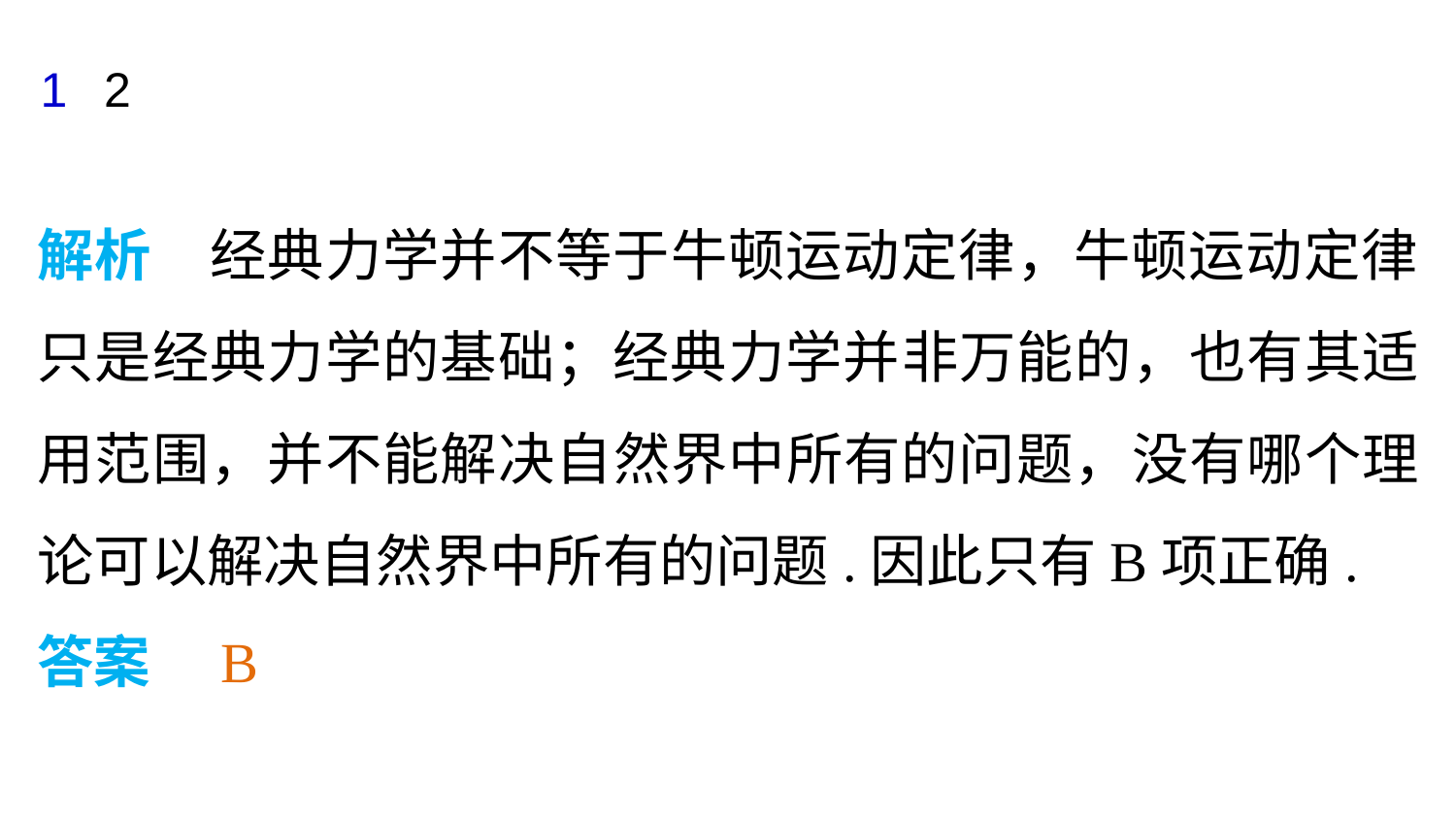

1
2
解析　经典力学并不等于牛顿运动定律，牛顿运动定律只是经典力学的基础；经典力学并非万能的，也有其适用范围，并不能解决自然界中所有的问题，没有哪个理论可以解决自然界中所有的问题.因此只有B项正确.
答案　B